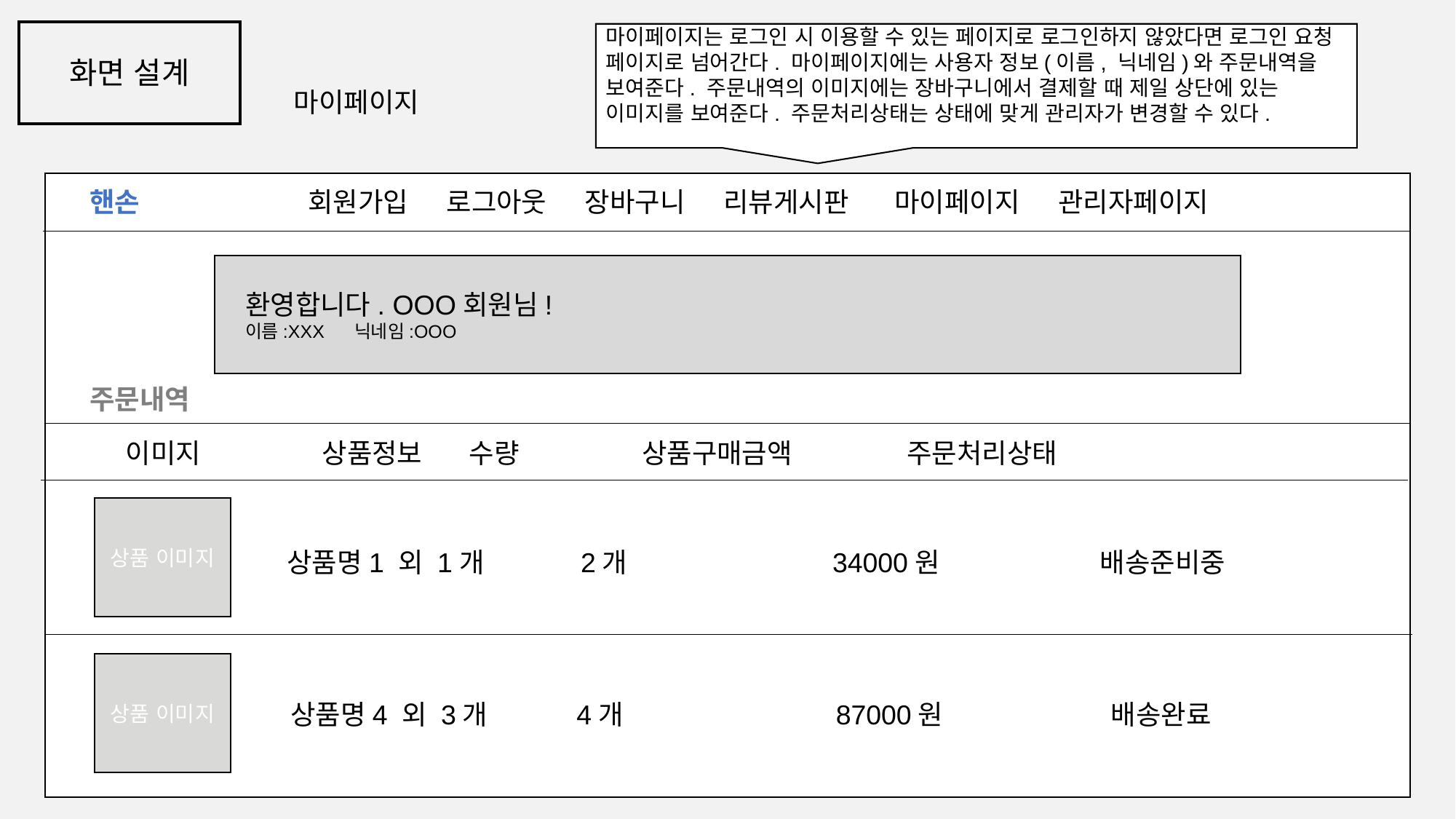

마이페이지는 로그인 시 이용할 수 있는 페이지로 로그인하지 않았다면 로그인 요청 페이지로 넘어간다. 마이페이지에는 사용자 정보(이름, 닉네임)와 주문내역을 보여준다. 주문내역의 이미지에는 장바구니에서 결제할 때 제일 상단에 있는 이미지를 보여준다. 주문처리상태는 상태에 맞게 관리자가 변경할 수 있다.

화면 설계

마이페이지

핸손                      회원가입     로그아웃     장바구니     리뷰게시판      마이페이지     관리자페이지

환영합니다. OOO회원님!
이름:XXX	닉네임:OOO
주문내역
   이미지 	 상품정보	      수량		상품구매금액               주문처리상태
상품 이미지
상품명1 외 1개	         2개                          34000원                     배송준비중
상품 이미지
상품명4 외 3개	        4개                           87000원                      배송완료